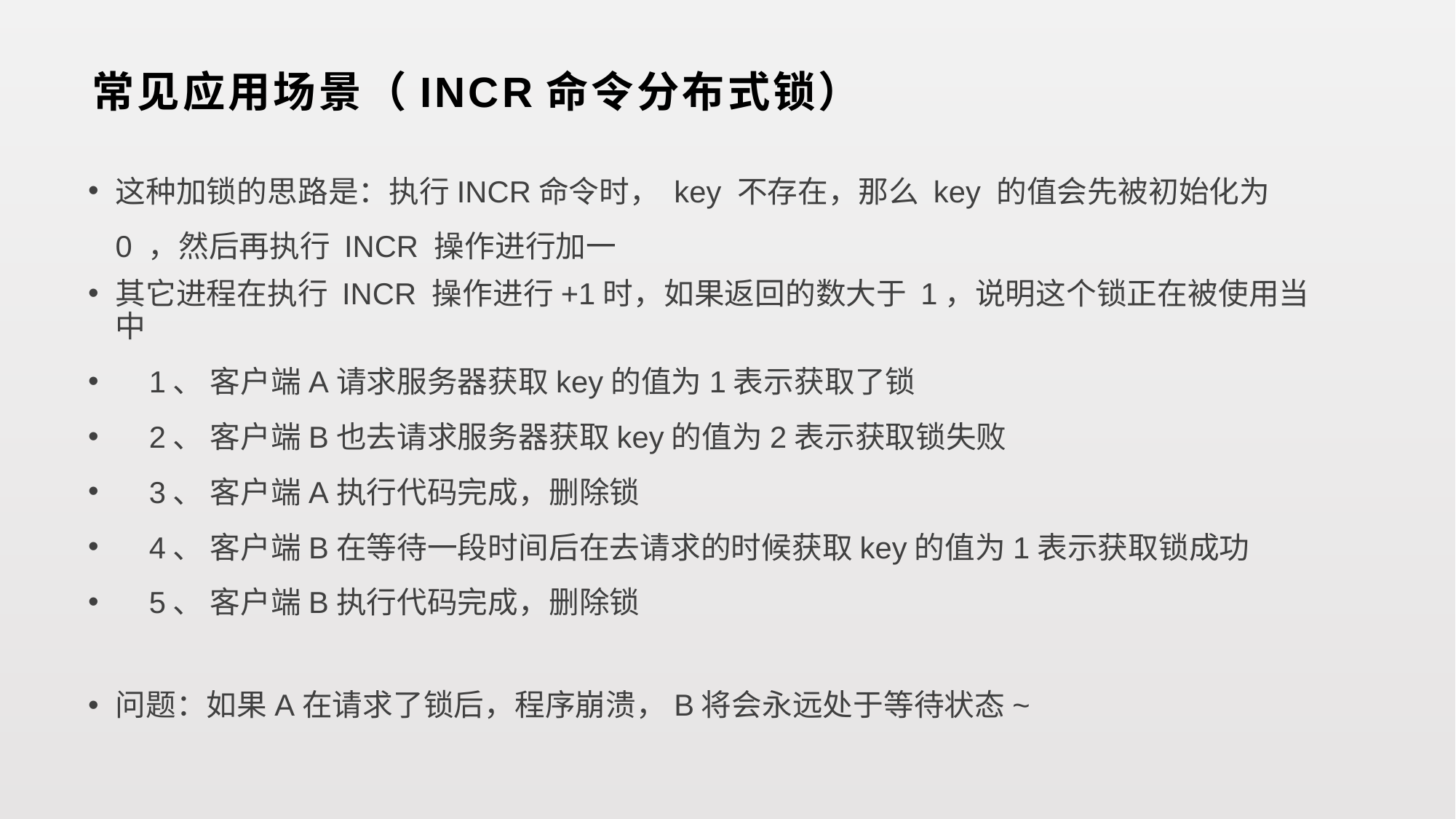

常见应用场景（INCR命令分布式锁）
这种加锁的思路是：执行INCR命令时， key 不存在，那么 key 的值会先被初始化为 0 ，然后再执行 INCR 操作进行加一
其它进程在执行 INCR 操作进行+1时，如果返回的数大于 1，说明这个锁正在被使用当中
    1、 客户端A请求服务器获取key的值为1表示获取了锁
    2、 客户端B也去请求服务器获取key的值为2表示获取锁失败
    3、 客户端A执行代码完成，删除锁
    4、 客户端B在等待一段时间后在去请求的时候获取key的值为1表示获取锁成功
    5、 客户端B执行代码完成，删除锁

问题：如果A在请求了锁后，程序崩溃，B将会永远处于等待状态~